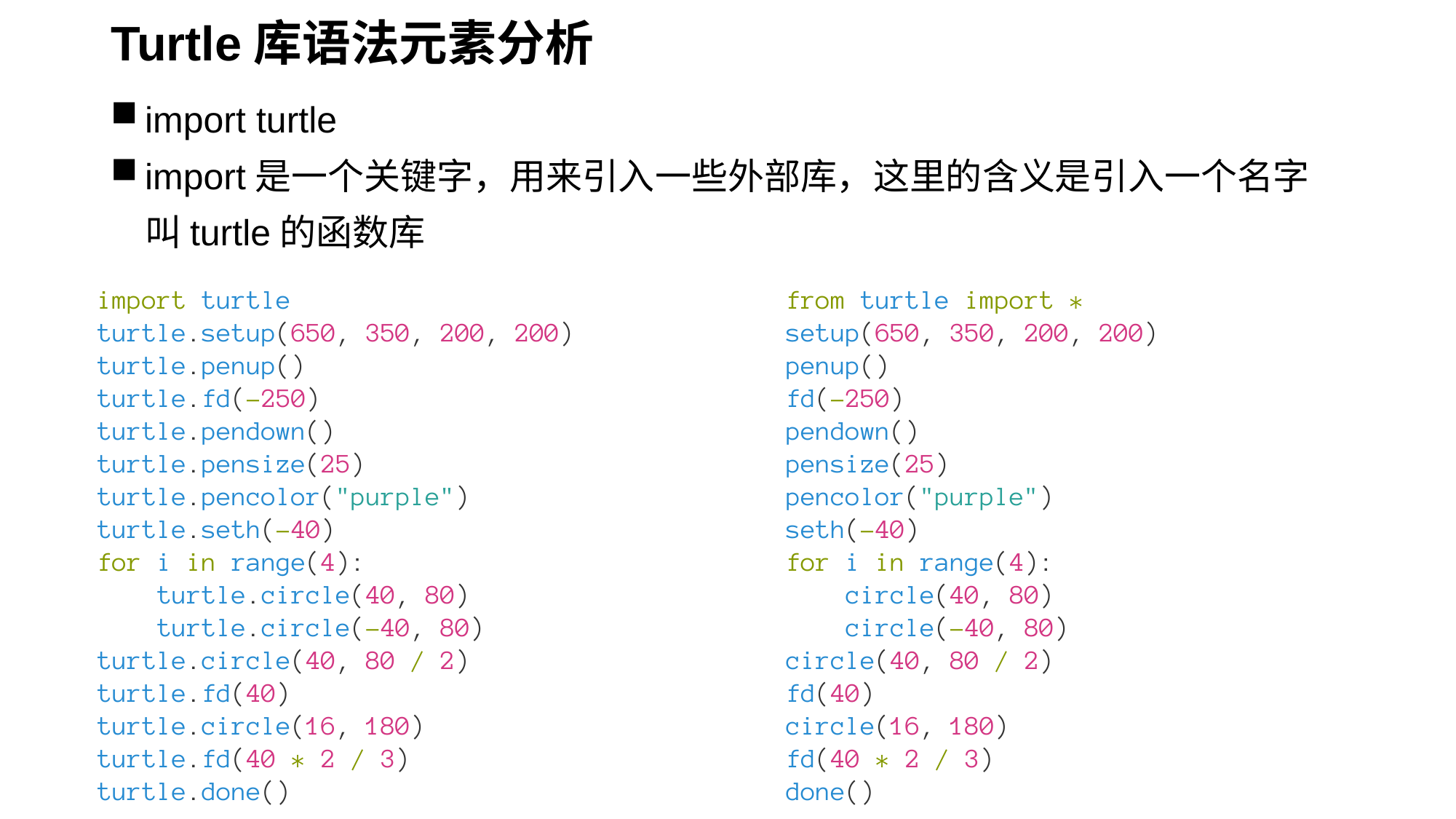

# Turtle库语法元素分析
import turtle
import是一个关键字，用来引入一些外部库，这里的含义是引入一个名字叫turtle的函数库
import turtle
turtle.setup(650, 350, 200, 200)
turtle.penup()
turtle.fd(-250)
turtle.pendown()
turtle.pensize(25)
turtle.pencolor("purple")
turtle.seth(-40)
for i in range(4):
    turtle.circle(40, 80)
    turtle.circle(-40, 80)
turtle.circle(40, 80 / 2)
turtle.fd(40)
turtle.circle(16, 180)
turtle.fd(40 * 2 / 3)
turtle.done()
from turtle import *
setup(650, 350, 200, 200)
penup()
fd(-250)
pendown()
pensize(25)
pencolor("purple")
seth(-40)
for i in range(4):
    circle(40, 80)
    circle(-40, 80)
circle(40, 80 / 2)
fd(40)
circle(16, 180)
fd(40 * 2 / 3)
done()